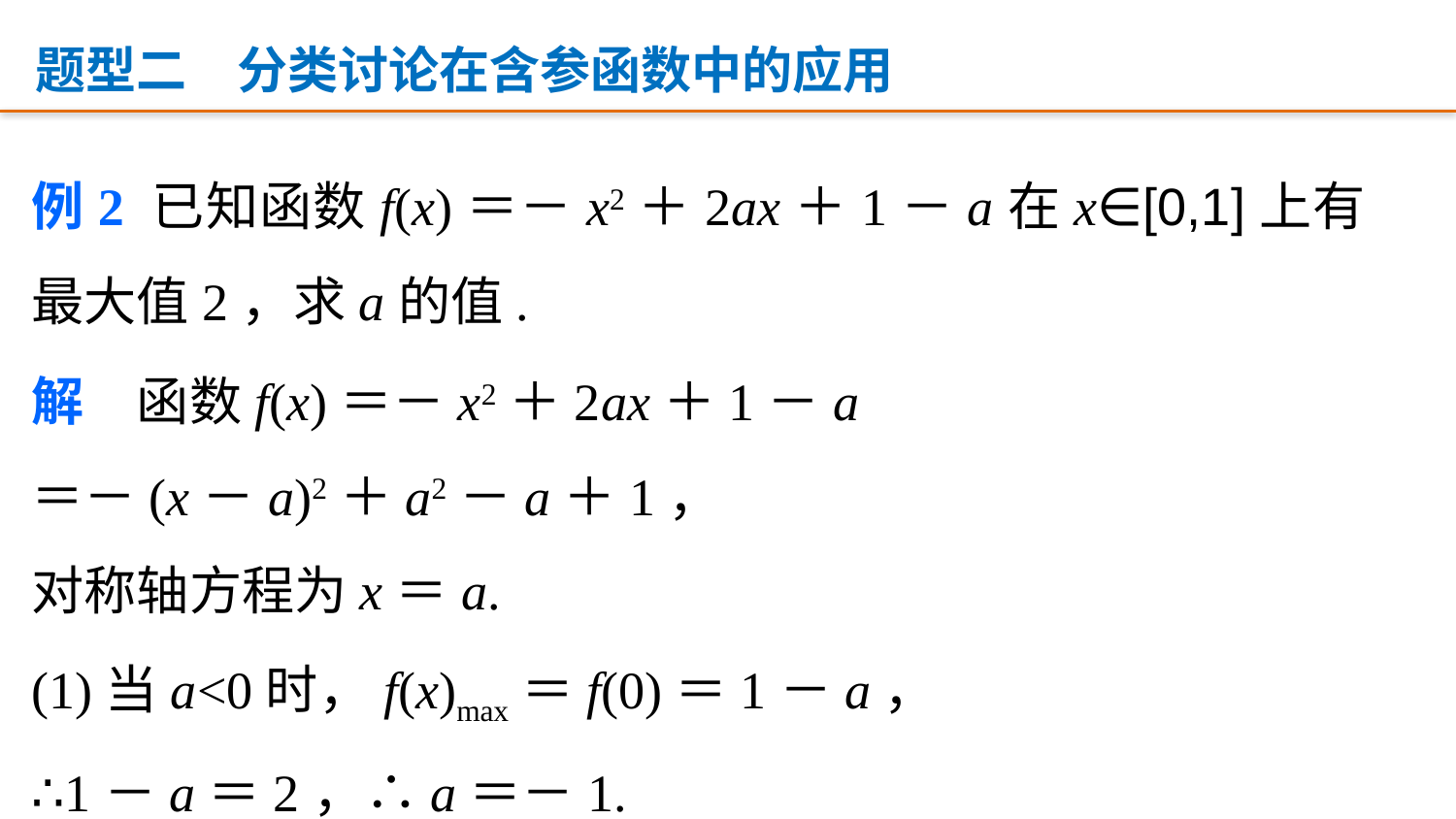

题型二　分类讨论在含参函数中的应用
例2 已知函数f(x)＝－x2＋2ax＋1－a在x∈[0,1]上有最大值2，求a的值.
解　函数f(x)＝－x2＋2ax＋1－a
＝－(x－a)2＋a2－a＋1，
对称轴方程为x＝a.
(1)当a<0时，f(x)max＝f(0)＝1－a，
∴1－a＝2，∴a＝－1.